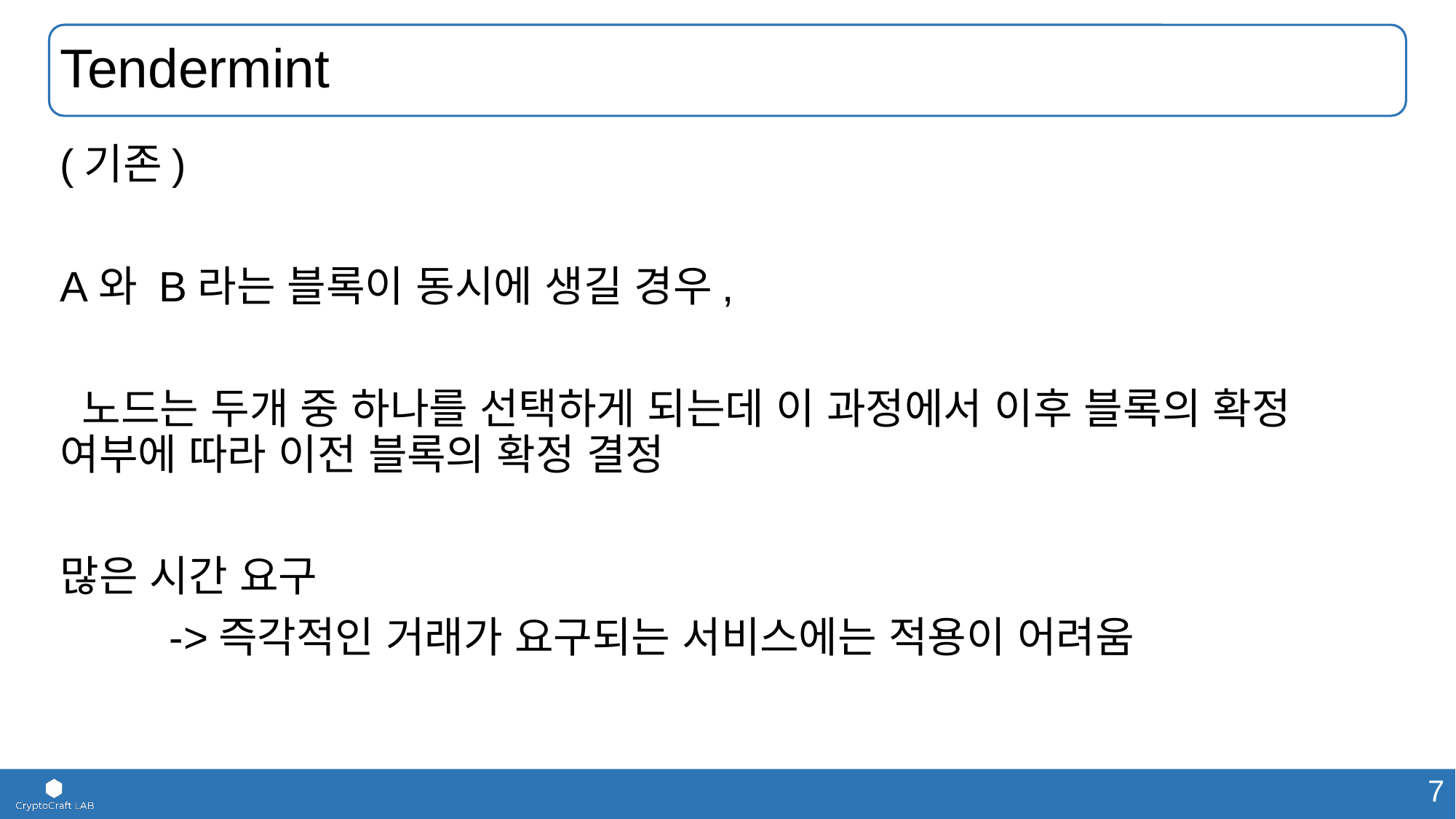

# Tendermint
(기존)

A와 B라는 블록이 동시에 생길 경우,

 노드는 두개 중 하나를 선택하게 되는데 이 과정에서 이후 블록의 확정 여부에 따라 이전 블록의 확정 결정

많은 시간 요구
	->즉각적인 거래가 요구되는 서비스에는 적용이 어려움